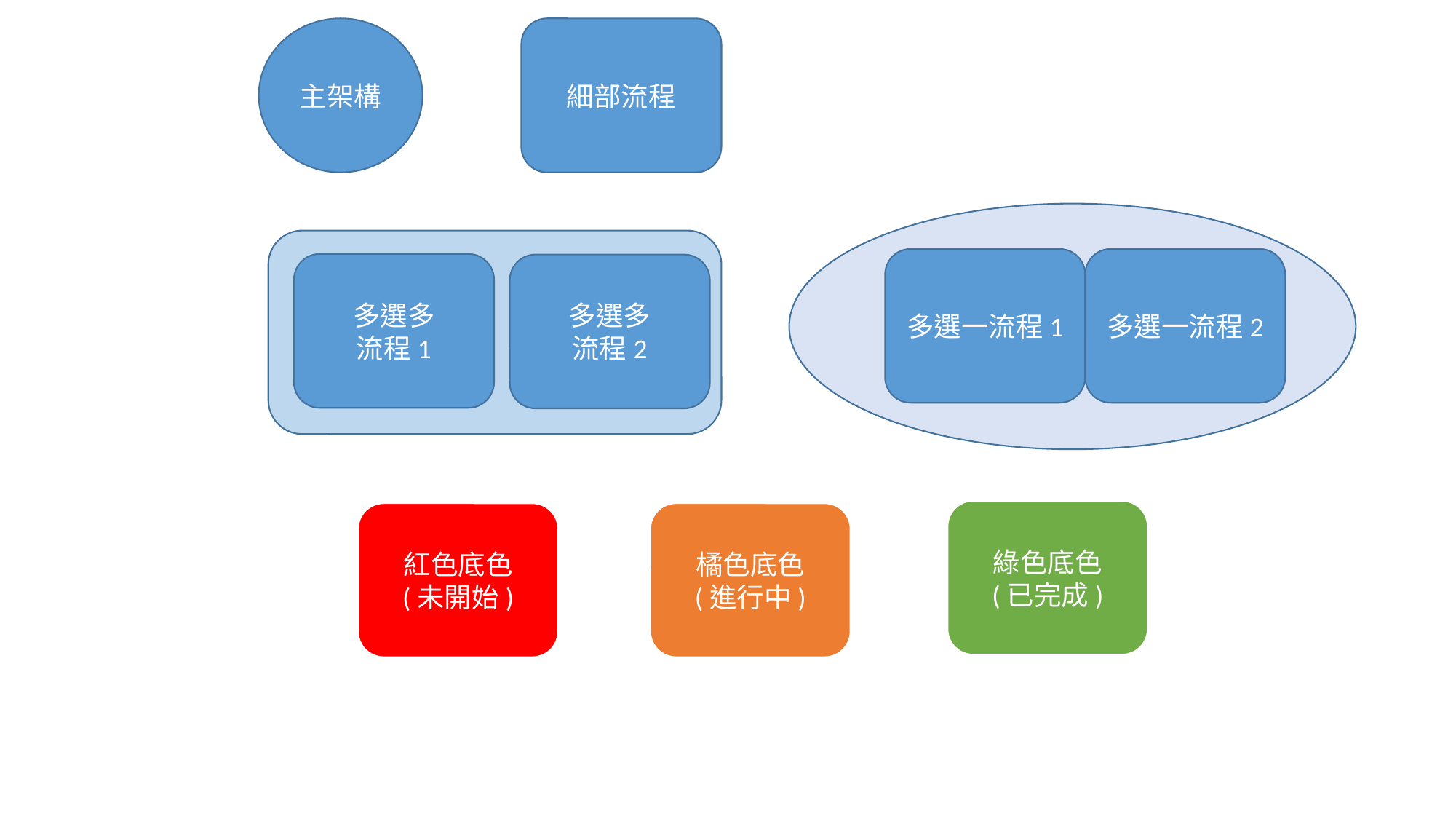

主架構
細部流程

多選一流程1
多選一流程2
多選多
流程1
多選多
流程2
綠色底色
(已完成)
紅色底色
(未開始)
橘色底色
(進行中)